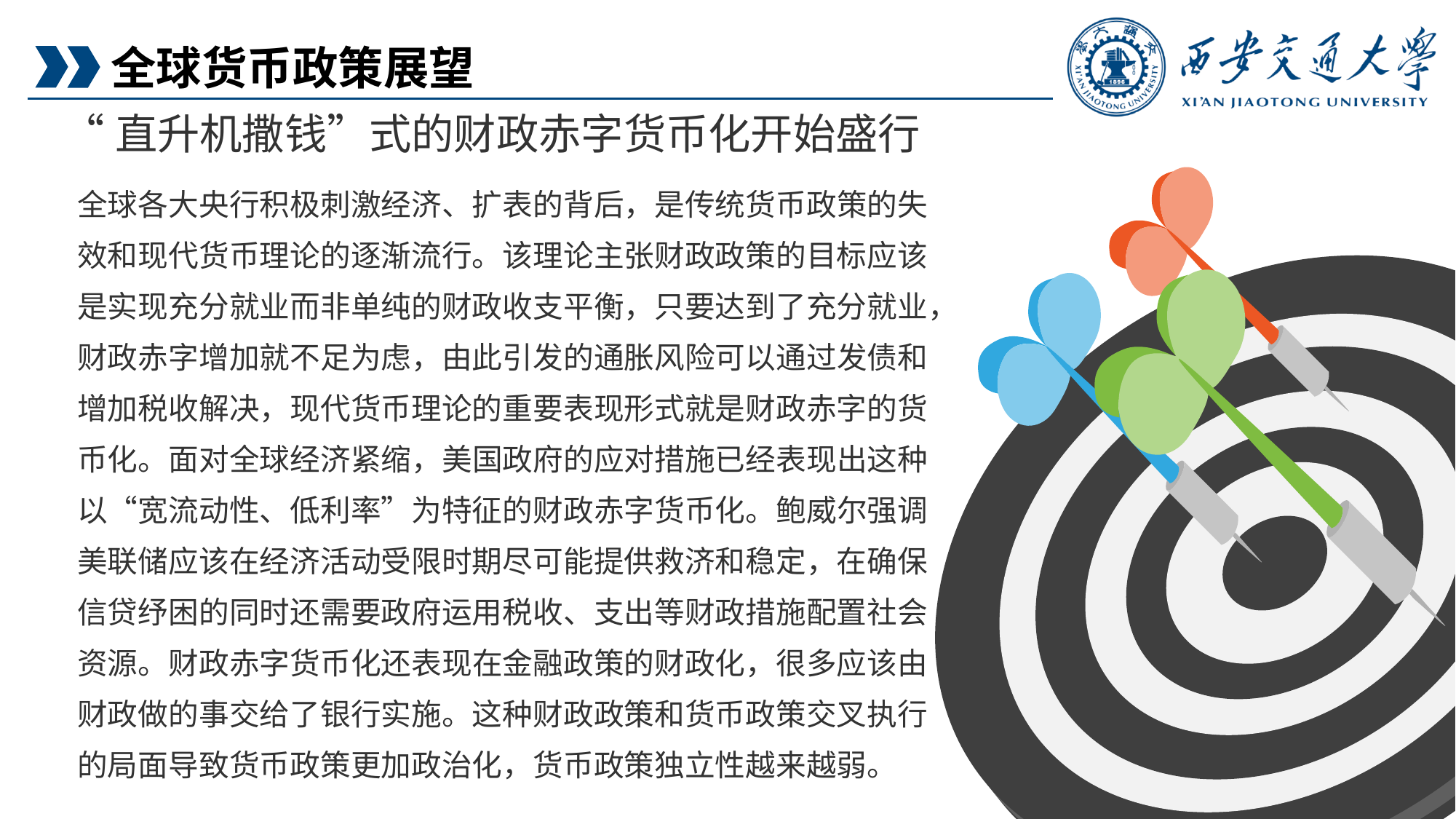

全球货币政策展望

“直升机撒钱”式的财政赤字货币化开始盛行

全球各大央行积极刺激经济、扩表的背后，是传统货币政策的失效和现代货币理论的逐渐流行。该理论主张财政政策的目标应该是实现充分就业而非单纯的财政收支平衡，只要达到了充分就业，财政赤字增加就不足为虑，由此引发的通胀风险可以通过发债和增加税收解决，现代货币理论的重要表现形式就是财政赤字的货币化。面对全球经济紧缩，美国政府的应对措施已经表现出这种以“宽流动性、低利率”为特征的财政赤字货币化。鲍威尔强调美联储应该在经济活动受限时期尽可能提供救济和稳定，在确保信贷纾困的同时还需要政府运用税收、支出等财政措施配置社会资源。财政赤字货币化还表现在金融政策的财政化，很多应该由财政做的事交给了银行实施。这种财政政策和货币政策交叉执行的局面导致货币政策更加政治化，货币政策独立性越来越弱。